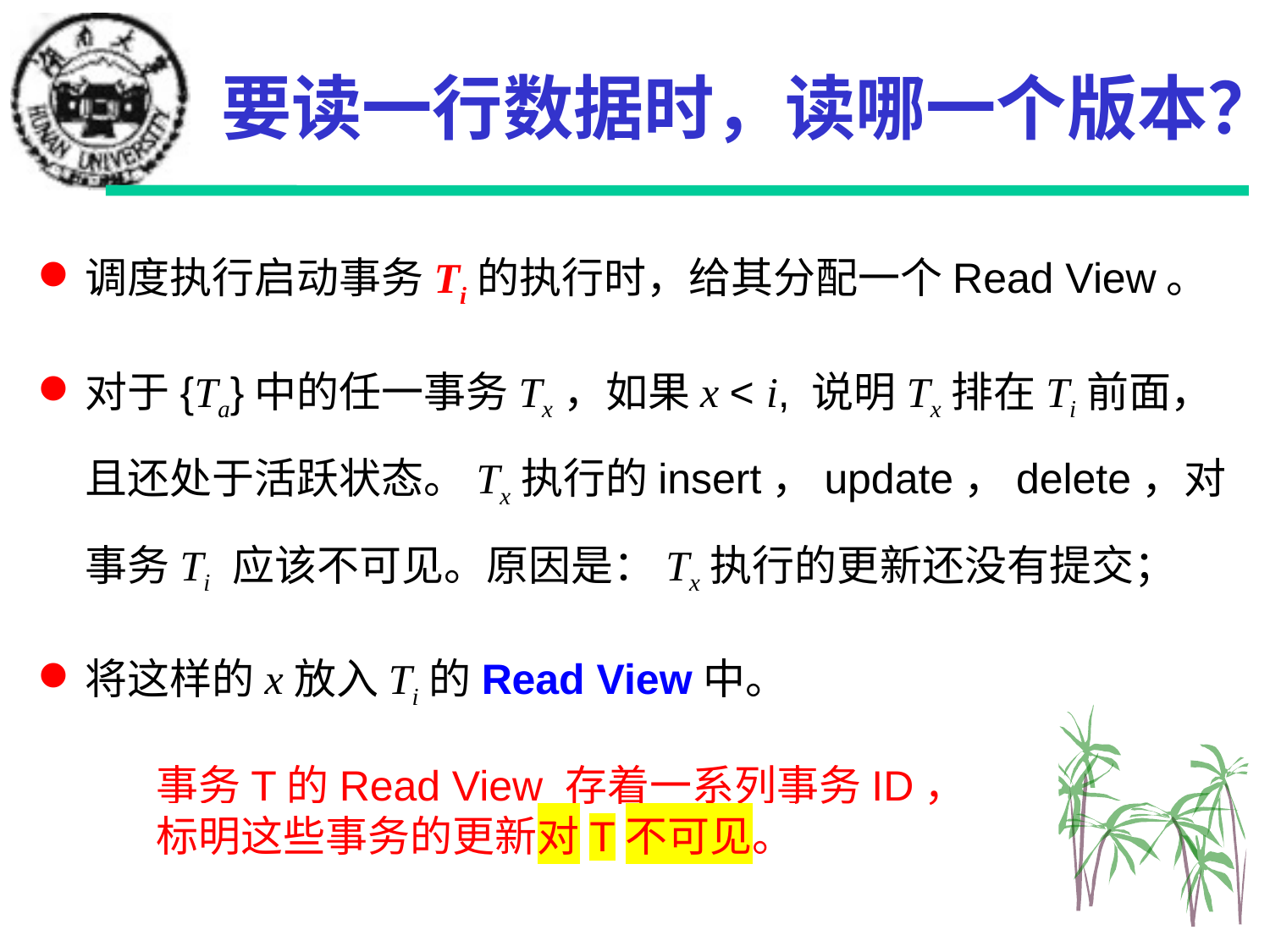

# 要读一行数据时，读哪一个版本？
调度执行启动事务Ti的执行时，给其分配一个Read View。
对于{Ta}中的任一事务Tx，如果x < i, 说明Tx排在Ti前面，且还处于活跃状态。Tx执行的insert，update，delete，对事务Ti 应该不可见。原因是：Tx执行的更新还没有提交；
将这样的x放入Ti的Read View中。
事务T的Read View 存着一系列事务ID，标明这些事务的更新对T不可见。